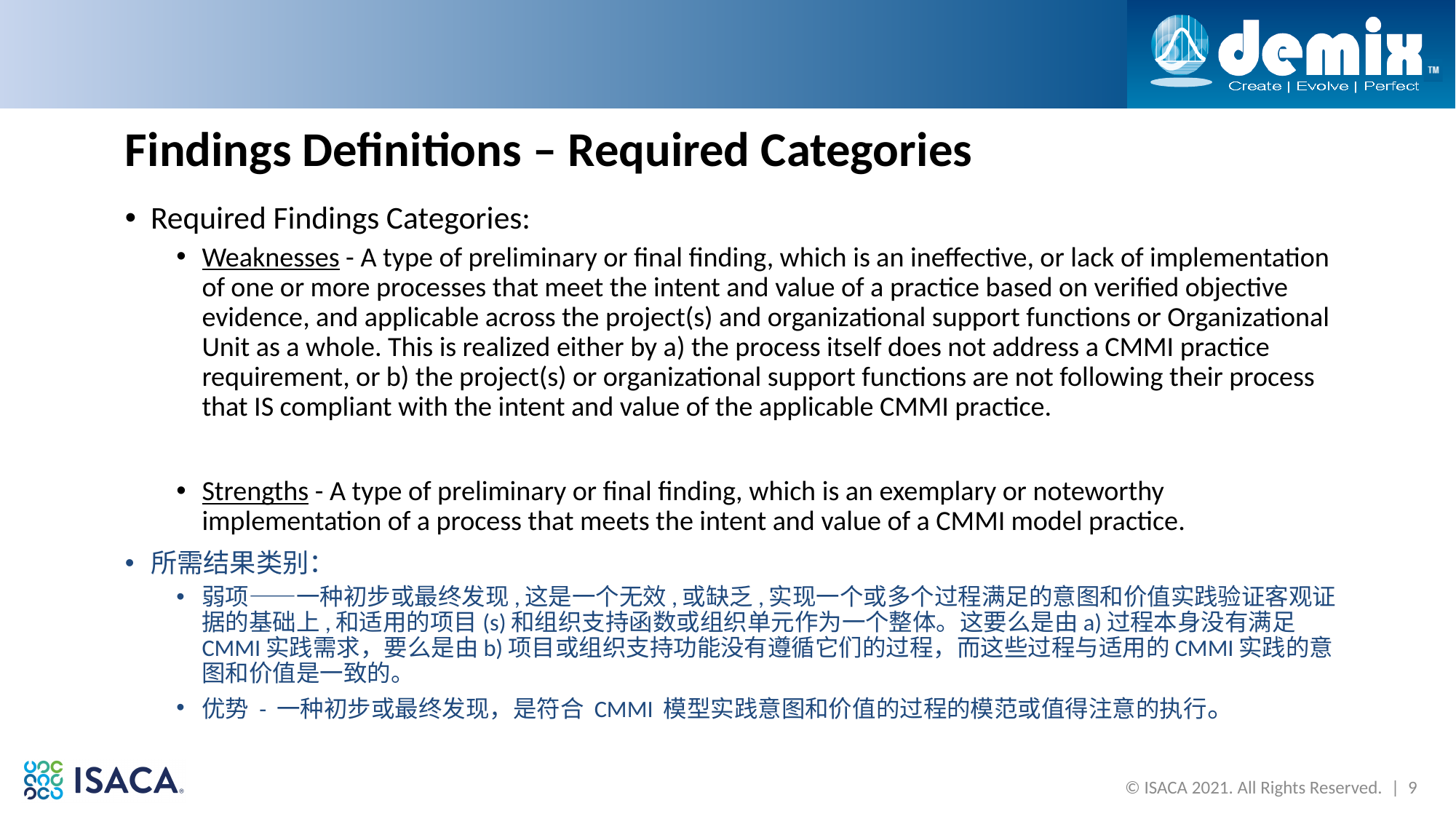

# Findings Definitions – Required Categories
Required Findings Categories:
Weaknesses - A type of preliminary or final finding, which is an ineffective, or lack of implementation of one or more processes that meet the intent and value of a practice based on verified objective evidence, and applicable across the project(s) and organizational support functions or Organizational Unit as a whole. This is realized either by a) the process itself does not address a CMMI practice requirement, or b) the project(s) or organizational support functions are not following their process that IS compliant with the intent and value of the applicable CMMI practice.

Strengths - A type of preliminary or final finding, which is an exemplary or noteworthy implementation of a process that meets the intent and value of a CMMI model practice.
所需结果类别：
弱项——一种初步或最终发现,这是一个无效,或缺乏,实现一个或多个过程满足的意图和价值实践验证客观证据的基础上,和适用的项目(s)和组织支持函数或组织单元作为一个整体。这要么是由a)过程本身没有满足CMMI实践需求，要么是由b)项目或组织支持功能没有遵循它们的过程，而这些过程与适用的CMMI实践的意图和价值是一致的。
优势 - 一种初步或最终发现，是符合 CMMI 模型实践意图和价值的过程的模范或值得注意的执行。